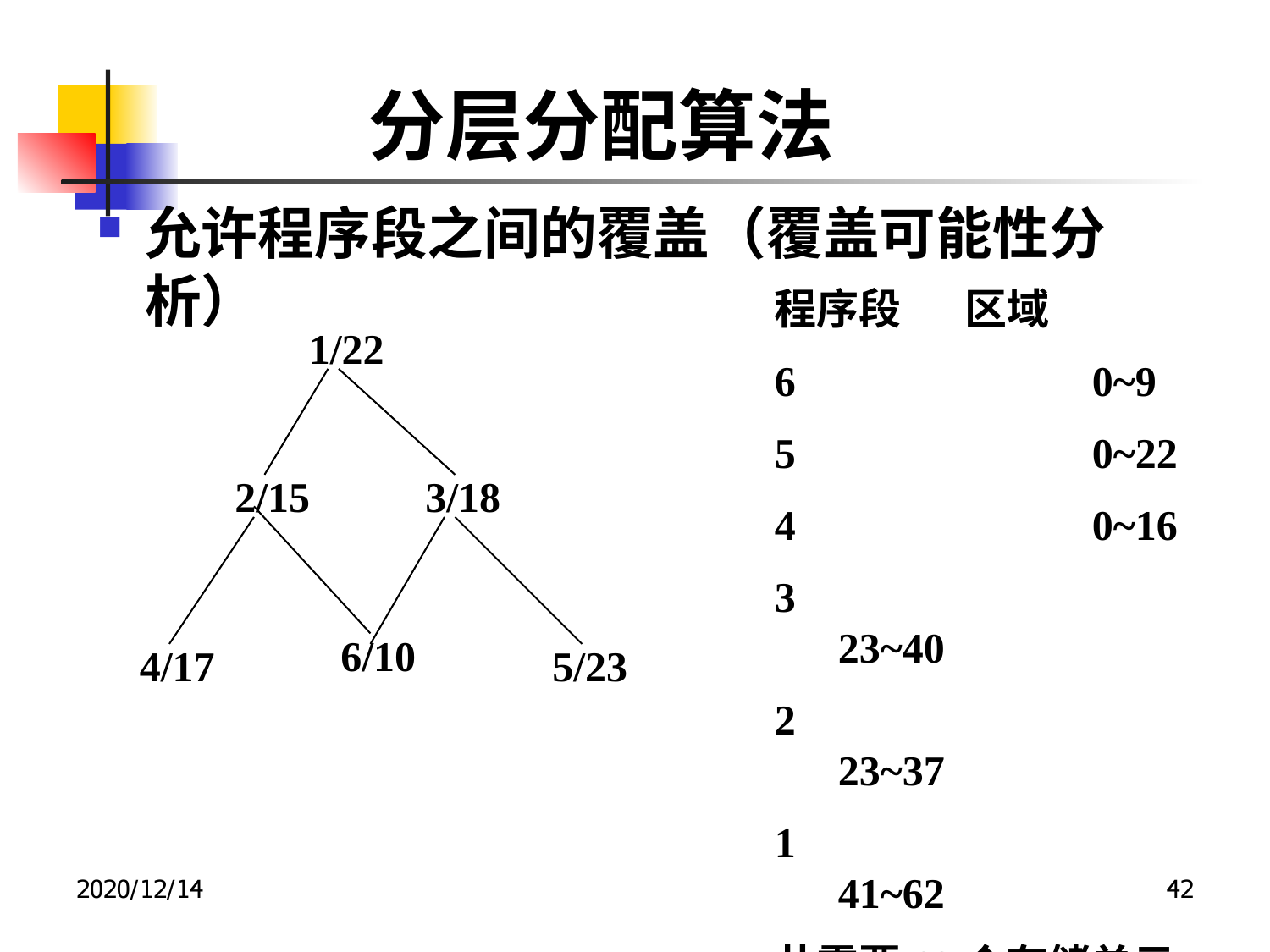

分层分配算法
允许程序段之间的覆盖（覆盖可能性分析）
程序段  	区域
6			0~9
5			0~22
4			0~16
3			23~40
2			23~37
1			41~62
共需要63个存储单元
1/22

2/15
3/18

6/10
4/17
5/23
2020/12/14
42